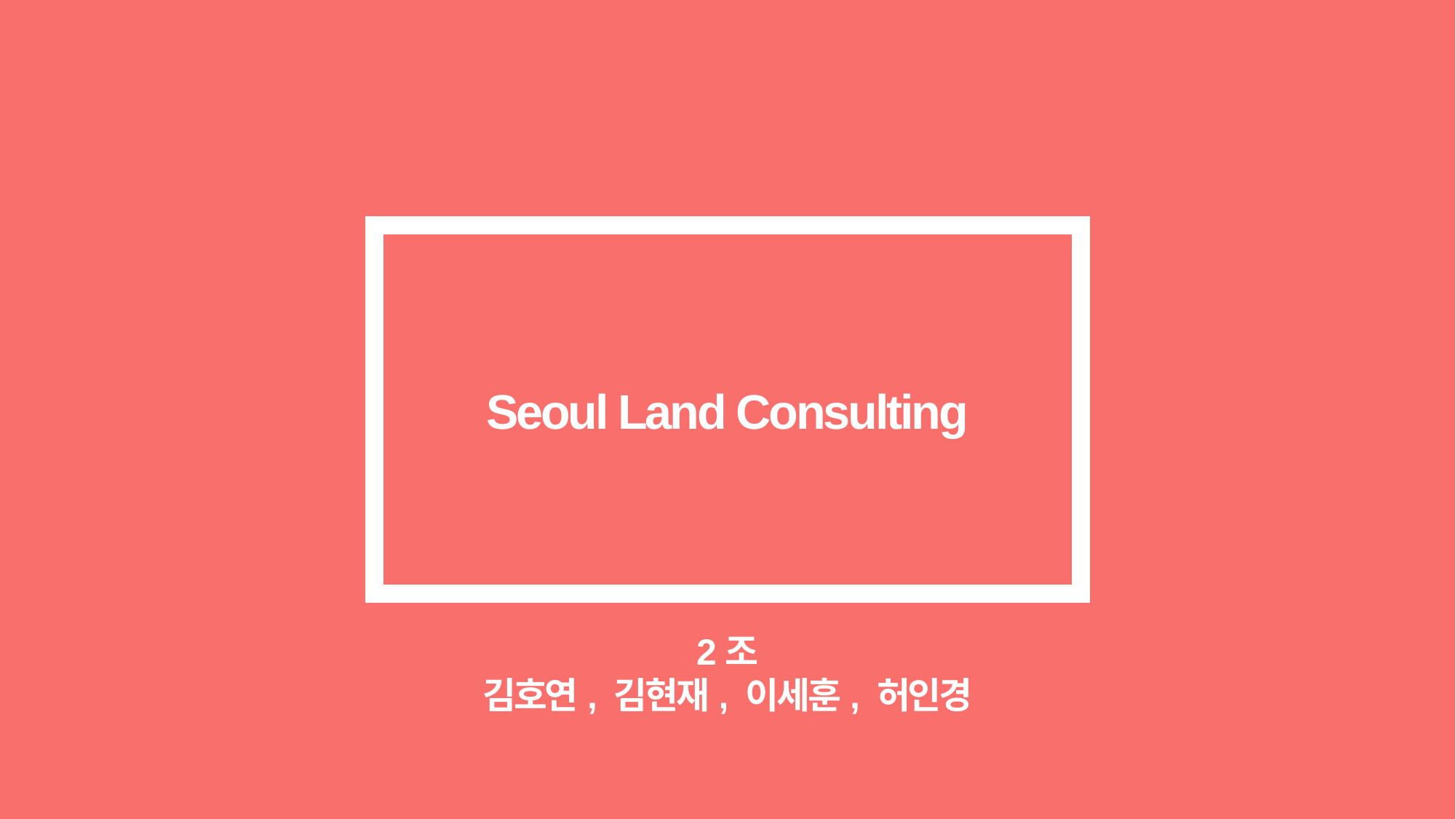

Seoul Land Consulting
2조
김호연, 김현재, 이세훈, 허인경